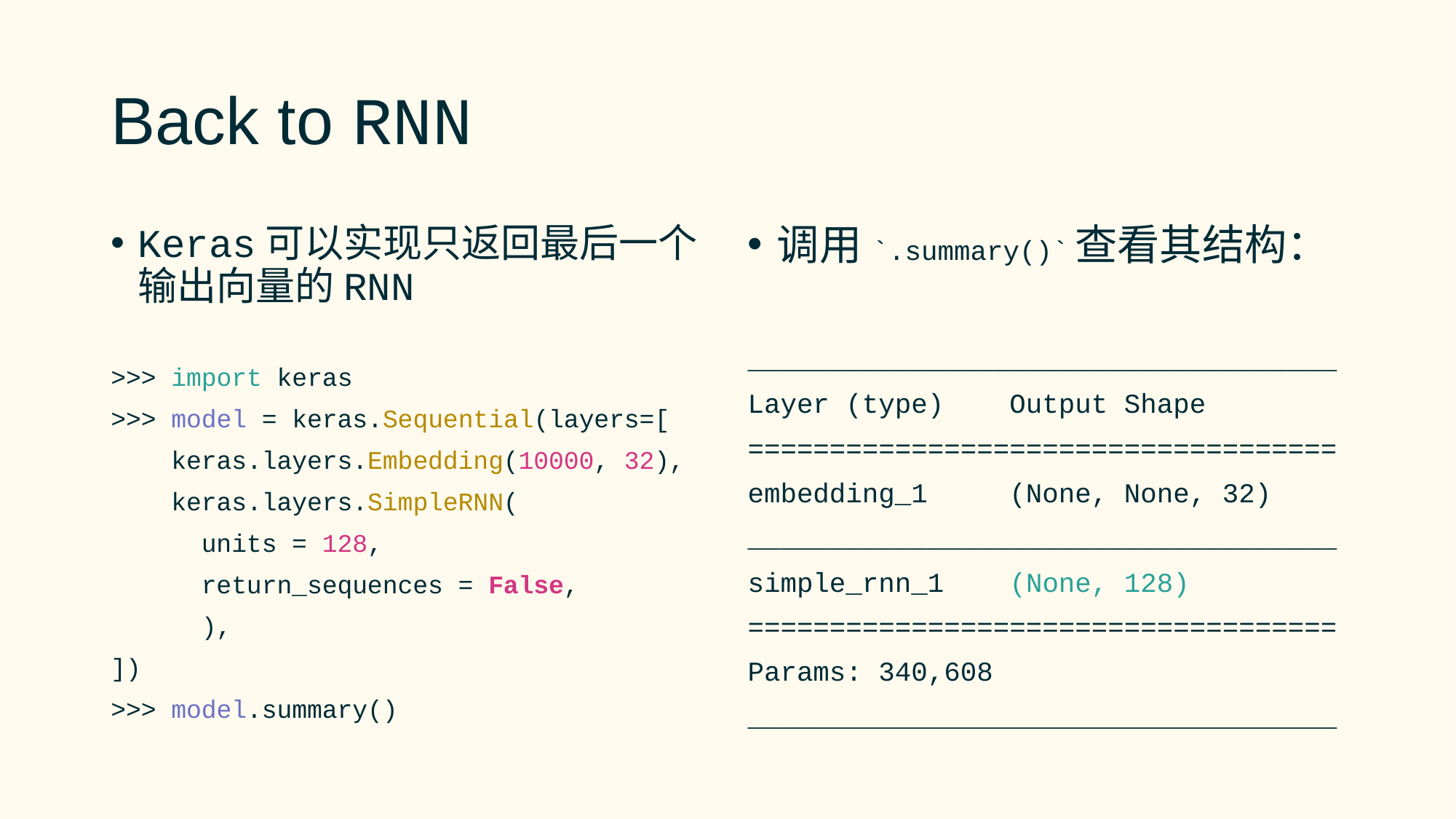

# Back to RNN
Keras可以实现只返回最后一个输出向量的RNN

>>> import keras
>>> model = keras.Sequential(layers=[
    keras.layers.Embedding(10000, 32),
    keras.layers.SimpleRNN(
      units = 128,
      return_sequences = False,
      ),
])
>>> model.summary()
调用`.summary()`查看其结构：

____________________________________
Layer (type)    Output Shape
====================================
embedding_1     (None, None, 32)
____________________________________
simple_rnn_1    (None, 128)
====================================
Params: 340,608
____________________________________